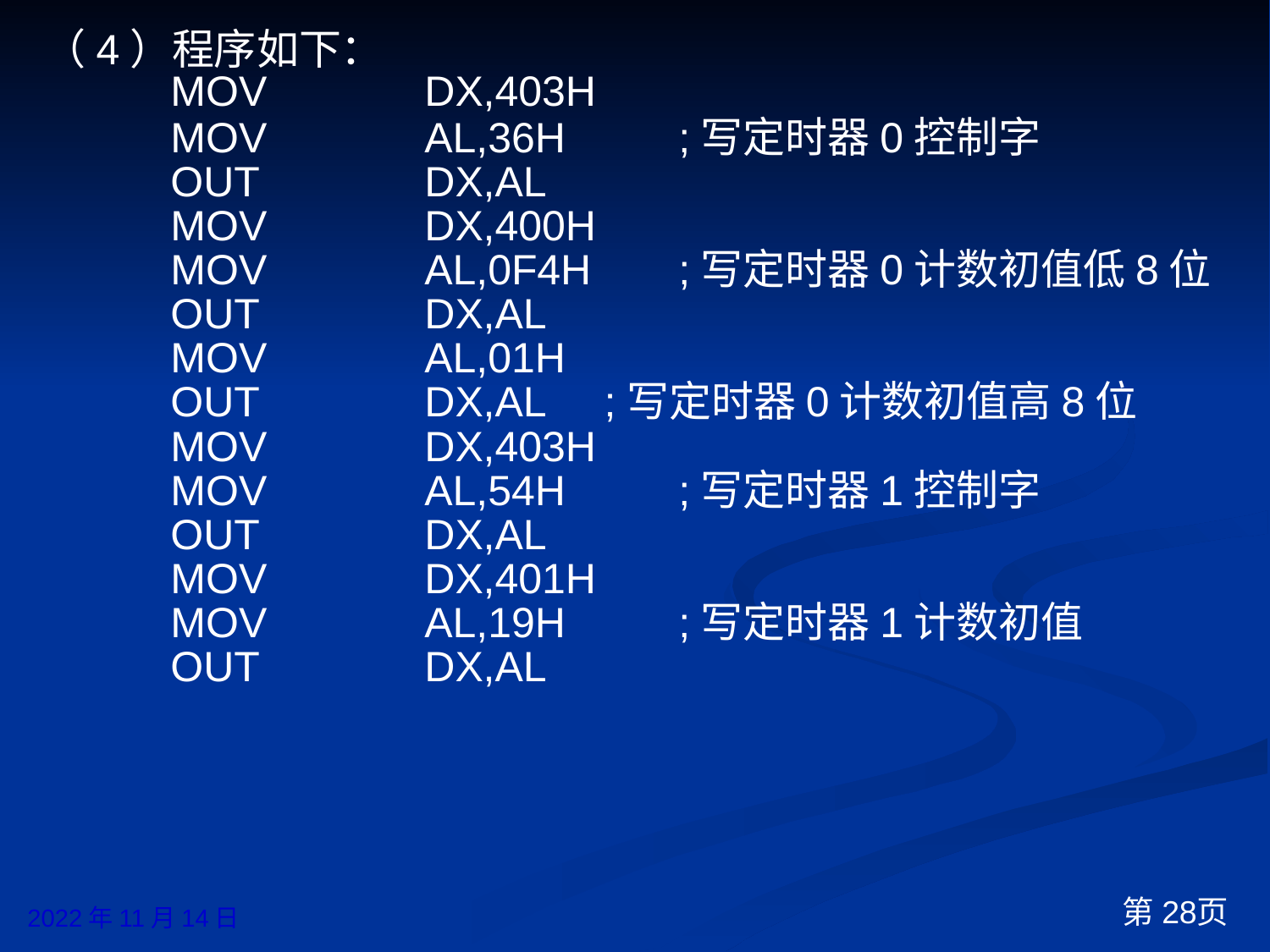

（4）程序如下：
	MOV		DX,403H
	MOV		AL,36H	;写定时器0控制字
	OUT		DX,AL
	MOV		DX,400H
	MOV		AL,0F4H	;写定时器0计数初值低8位
	OUT		DX,AL
	MOV		AL,01H
	OUT		DX,AL     ;写定时器0计数初值高8位
	MOV		DX,403H
	MOV		AL,54H	;写定时器1控制字
	OUT		DX,AL
	MOV		DX,401H
	MOV		AL,19H	;写定时器1计数初值
	OUT		DX,AL
第28页
2022年11月14日